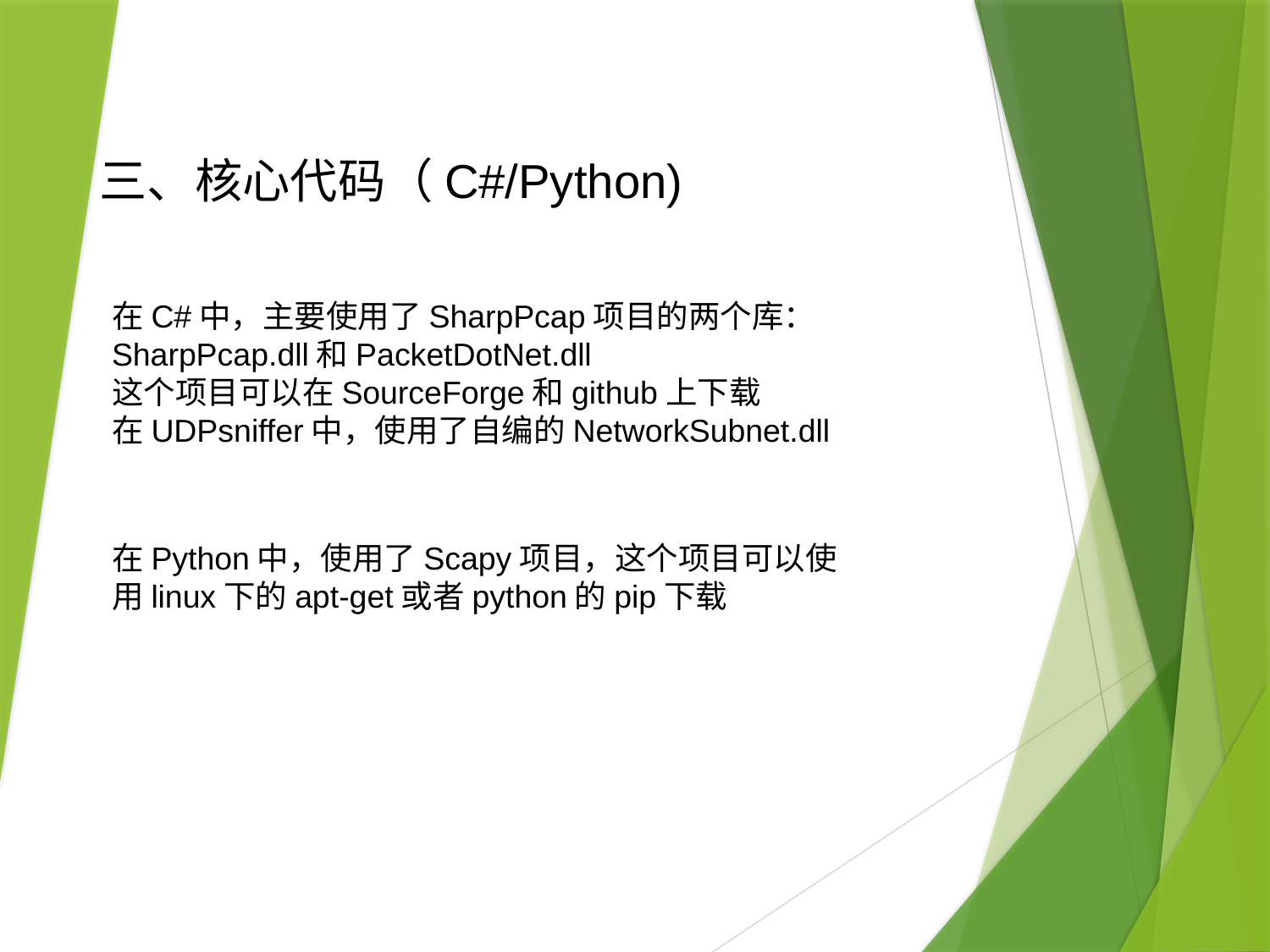

三、核心代码（C#/Python)
在C#中，主要使用了SharpPcap项目的两个库：SharpPcap.dll和PacketDotNet.dll
这个项目可以在SourceForge和github上下载
在UDPsniffer中，使用了自编的NetworkSubnet.dll
在Python中，使用了Scapy项目，这个项目可以使用linux下的apt-get或者python的pip下载